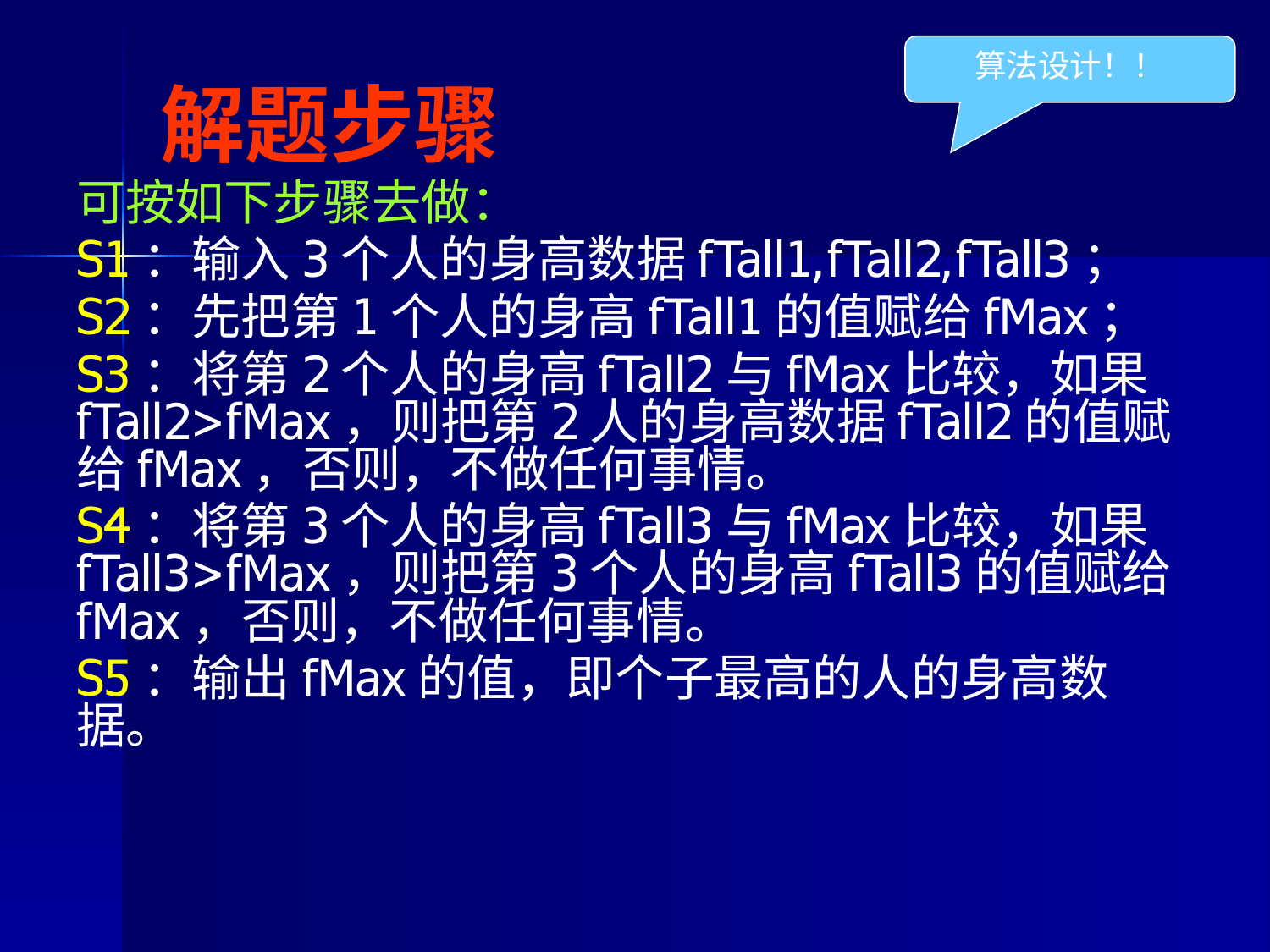

算法设计！！
# 解题步骤
可按如下步骤去做：
S1：输入3个人的身高数据fTall1,fTall2,fTall3；
S2：先把第1个人的身高fTall1的值赋给fMax；
S3：将第2个人的身高fTall2与fMax比较，如果fTall2>fMax，则把第2人的身高数据fTall2的值赋给fMax，否则，不做任何事情。
S4：将第3个人的身高fTall3与fMax比较，如果fTall3>fMax，则把第3个人的身高fTall3的值赋给fMax，否则，不做任何事情。
S5：输出fMax的值，即个子最高的人的身高数据。